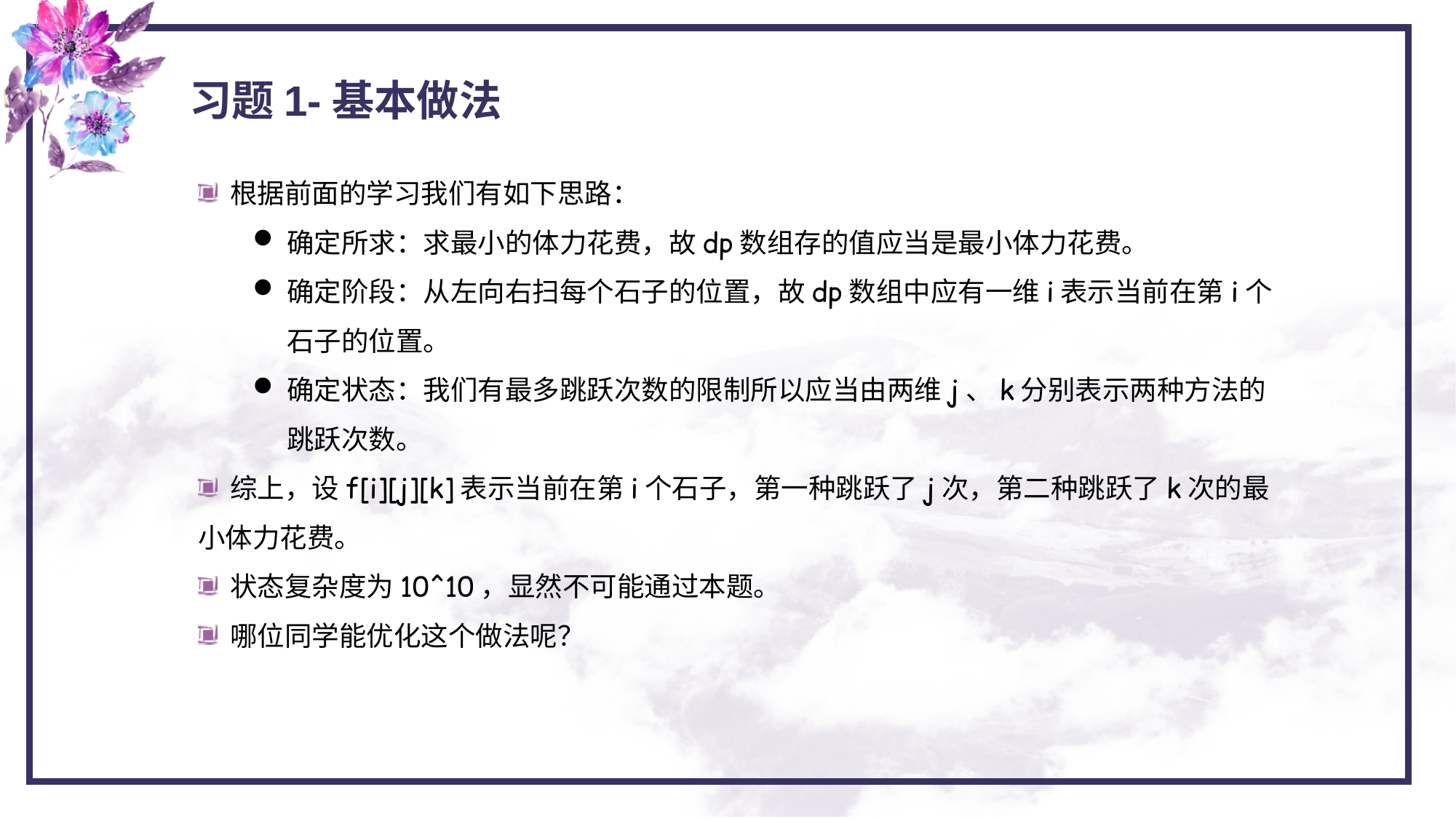

习题1-基本做法
 根据前面的学习我们有如下思路：
确定所求：求最小的体力花费，故dp数组存的值应当是最小体力花费。
确定阶段：从左向右扫每个石子的位置，故dp数组中应有一维i表示当前在第i个石子的位置。
确定状态：我们有最多跳跃次数的限制所以应当由两维j、k分别表示两种方法的跳跃次数。
 综上，设f[i][j][k]表示当前在第i个石子，第一种跳跃了j次，第二种跳跃了k次的最小体力花费。
 状态复杂度为10^10，显然不可能通过本题。
 哪位同学能优化这个做法呢？